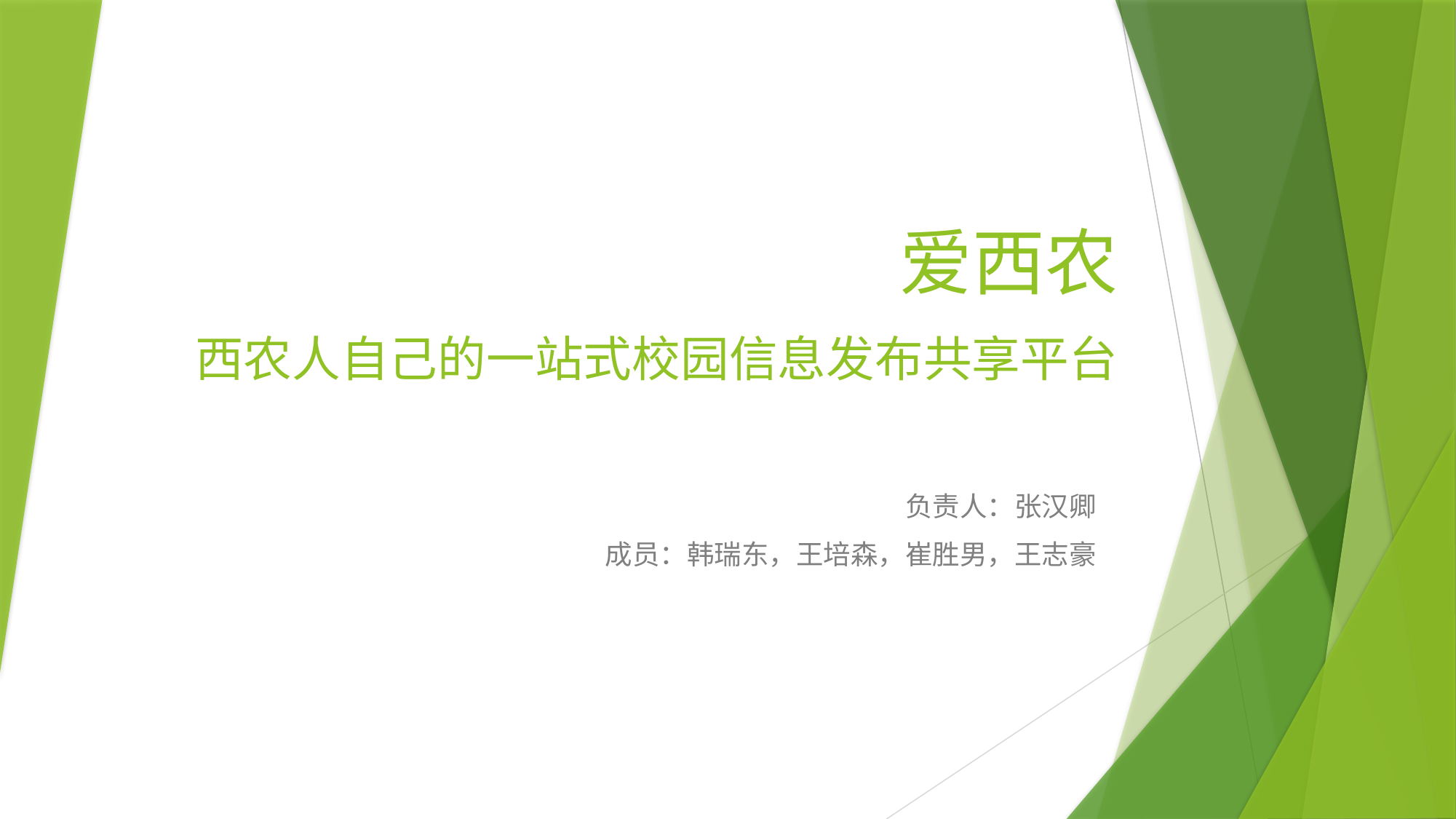

# 爱西农 西农人自己的一站式校园信息发布共享平台
负责人：张汉卿
成员：韩瑞东，王培森，崔胜男，王志豪